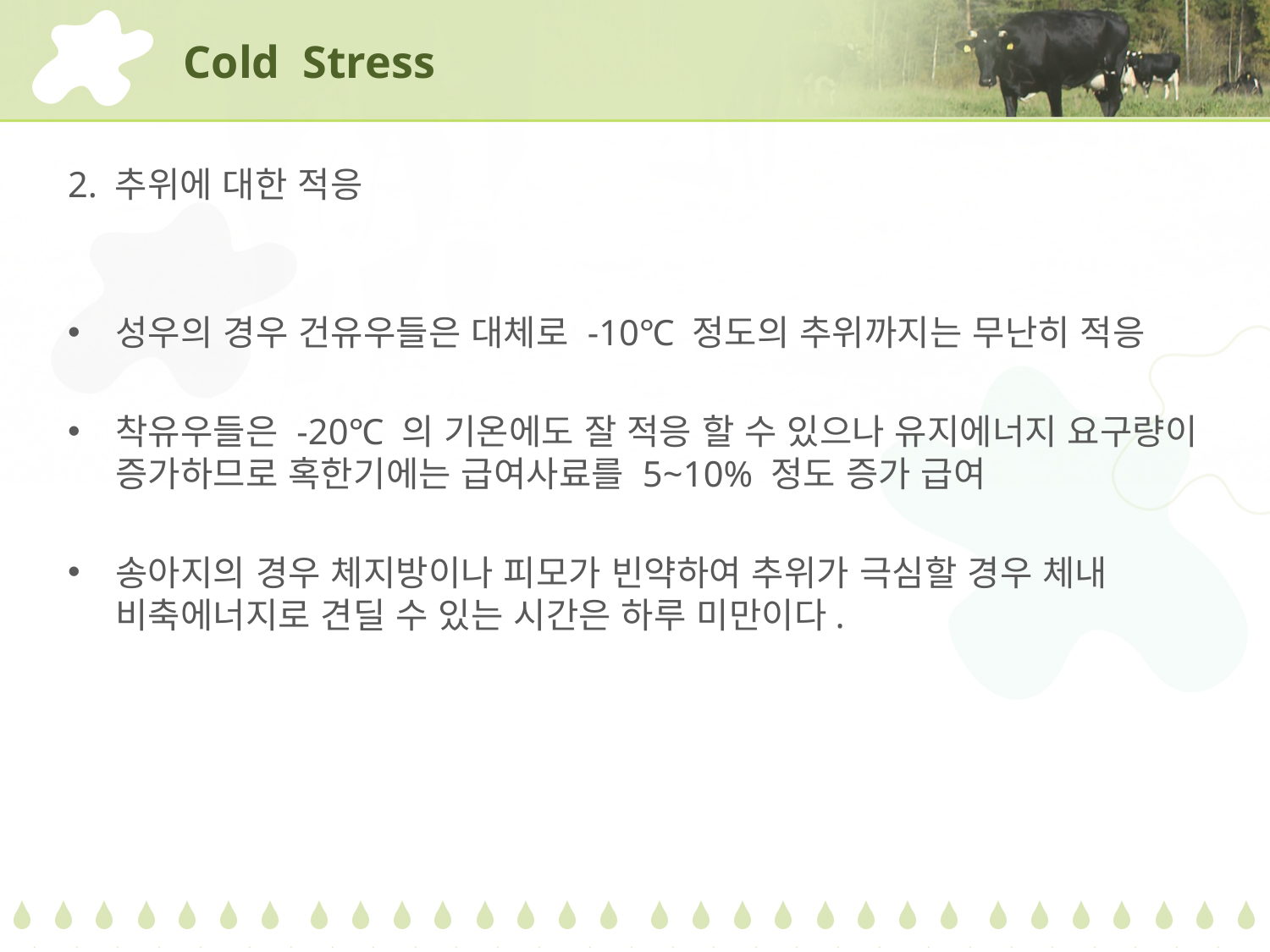

# Cold  Stress
2. 추위에 대한 적응

성우의 경우 건유우들은 대체로 -10℃ 정도의 추위까지는 무난히 적응

착유우들은 -20℃ 의 기온에도 잘 적응 할 수 있으나 유지에너지 요구량이 증가하므로 혹한기에는 급여사료를 5~10% 정도 증가 급여

송아지의 경우 체지방이나 피모가 빈약하여 추위가 극심할 경우 체내 비축에너지로 견딜 수 있는 시간은 하루 미만이다.